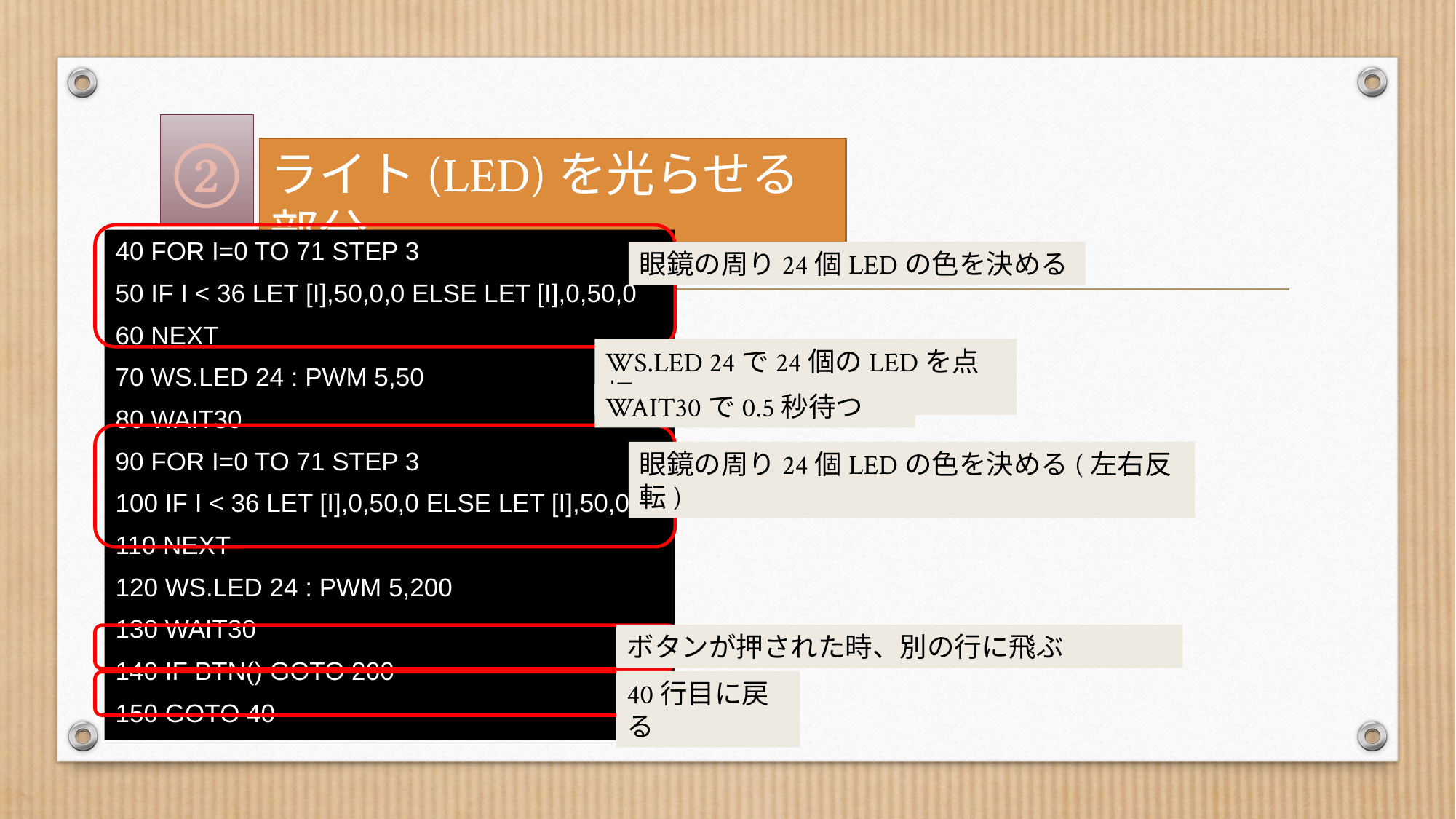

②
ライト(LED)を光らせる部分

40 FOR I=0 TO 71 STEP 3
50 IF I < 36 LET [I],50,0,0 ELSE LET [I],0,50,0
60 NEXT
70 WS.LED 24 : PWM 5,50
80 WAIT30
90 FOR I=0 TO 71 STEP 3
100 IF I < 36 LET [I],0,50,0 ELSE LET [I],50,0,0
110 NEXT
120 WS.LED 24 : PWM 5,200
130 WAIT30
140 IF BTN() GOTO 200
150 GOTO 40

眼鏡の周り24個LEDの色を決める
WS.LED 24で24個のLEDを点灯
WAIT30で0.5秒待つ

眼鏡の周り24個LEDの色を決める(左右反転)
ボタンが押された時、別の行に飛ぶ

40行目に戻る